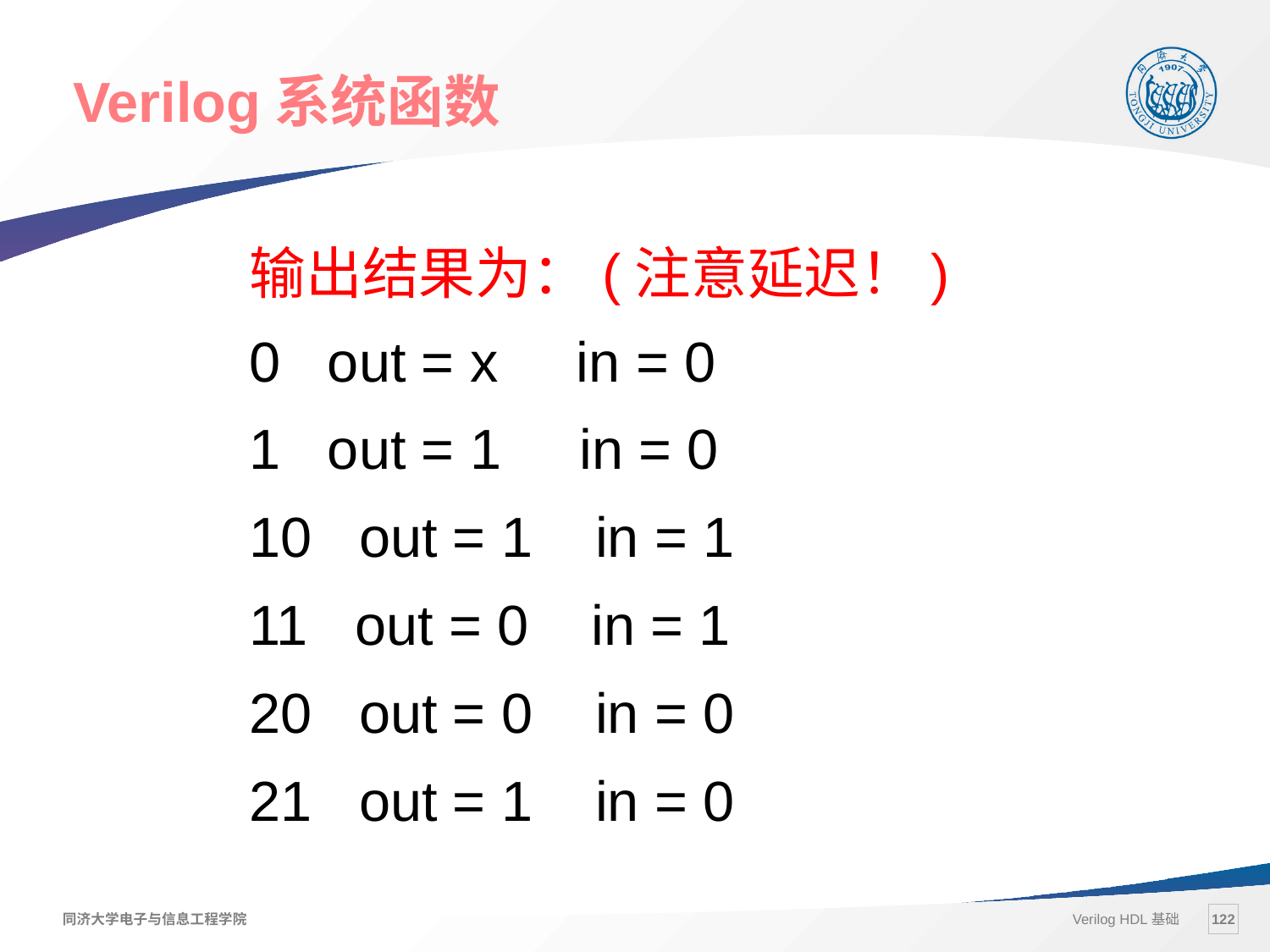

Verilog系统函数
输出结果为：(注意延迟！)
0   out = x     in = 0
1   out = 1     in = 0
10   out = 1    in = 1
11   out = 0    in = 1
20   out = 0    in = 0
21   out = 1    in = 0